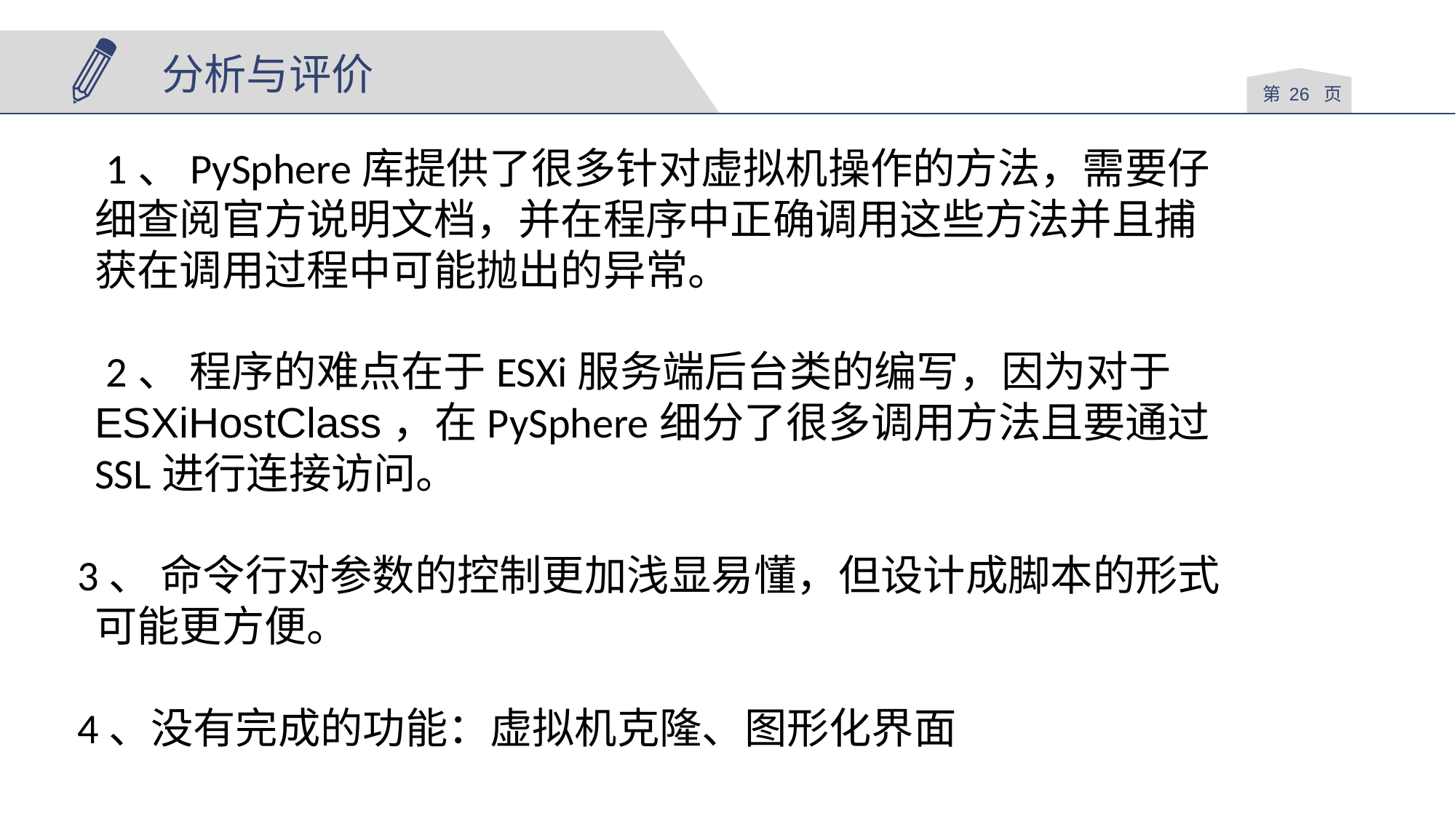

分析与评价

第 26  页
    1、PySphere库提供了很多针对虚拟机操作的方法，需要仔细查阅官方说明文档，并在程序中正确调用这些方法并且捕获在调用过程中可能抛出的异常。

    2、 程序的难点在于ESXi服务端后台类的编写，因为对于ESXiHostClass，在PySphere细分了很多调用方法且要通过SSL进行连接访问。

 3、 命令行对参数的控制更加浅显易懂，但设计成脚本的形式可能更方便。

 4、没有完成的功能：虚拟机克隆、图形化界面